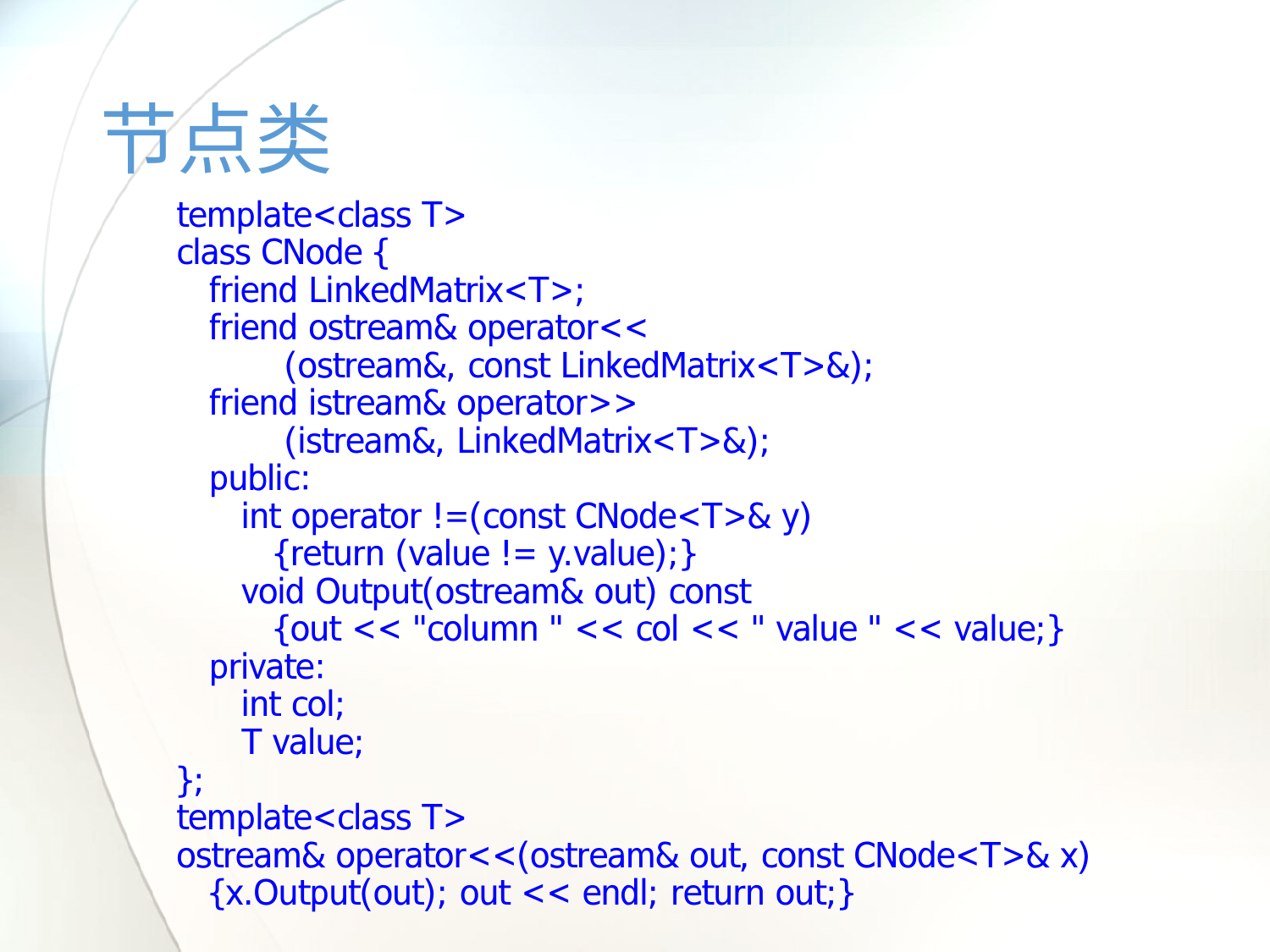

# 节点类
template<class T>
class CNode {
   friend LinkedMatrix<T>;
   friend ostream& operator<<
          (ostream&, const LinkedMatrix<T>&);
   friend istream& operator>>
          (istream&, LinkedMatrix<T>&);
   public:
      int operator !=(const CNode<T>& y)
         {return (value != y.value);}
      void Output(ostream& out) const
         {out << "column " << col << " value " << value;}
   private:
      int col;
      T value;
};
template<class T>
ostream& operator<<(ostream& out, const CNode<T>& x)
   {x.Output(out); out << endl; return out;}